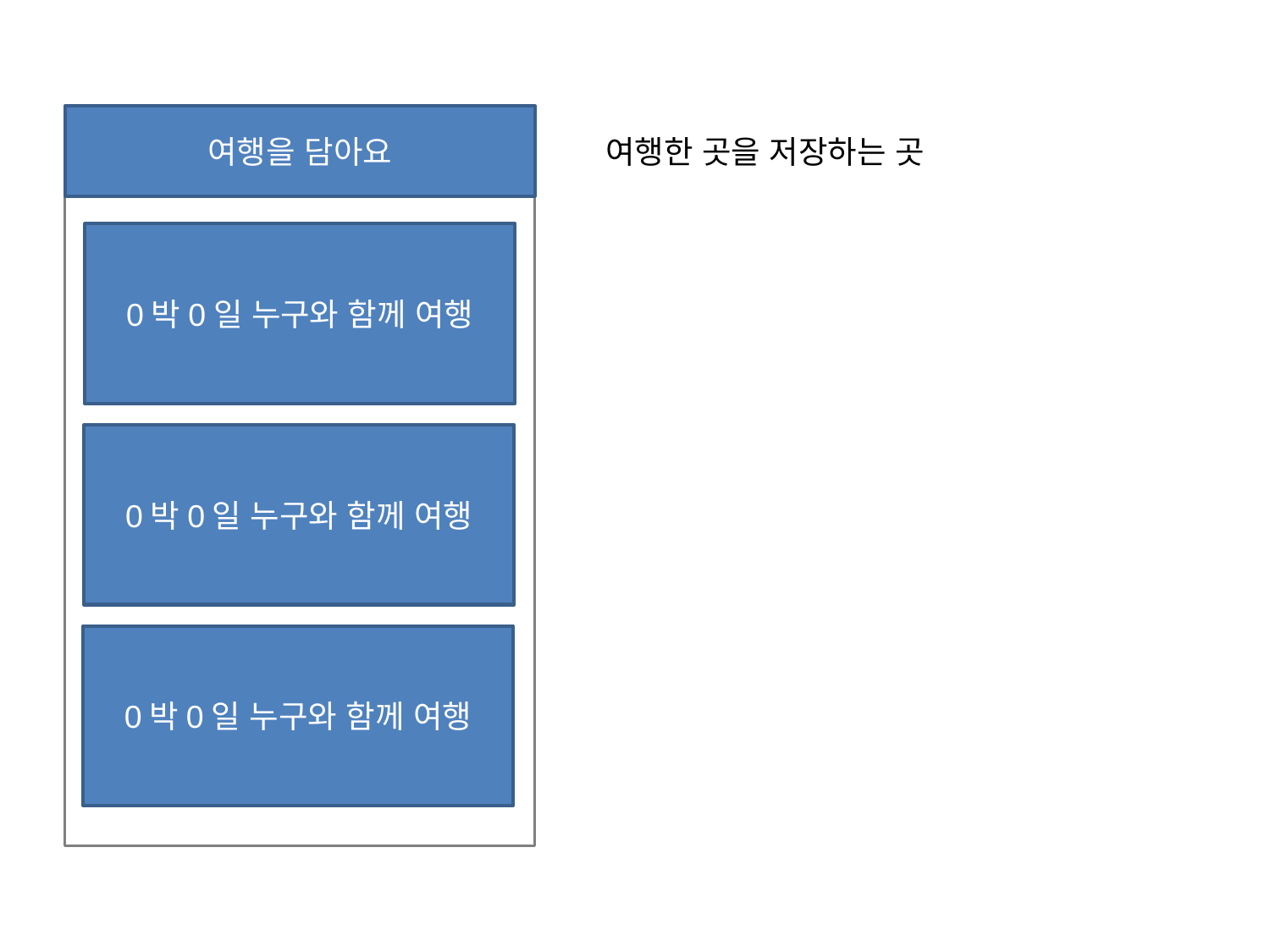

여행을 담아요
여행한 곳을 저장하는 곳
0박0일 누구와 함께 여행
0박0일 누구와 함께 여행
0박0일 누구와 함께 여행